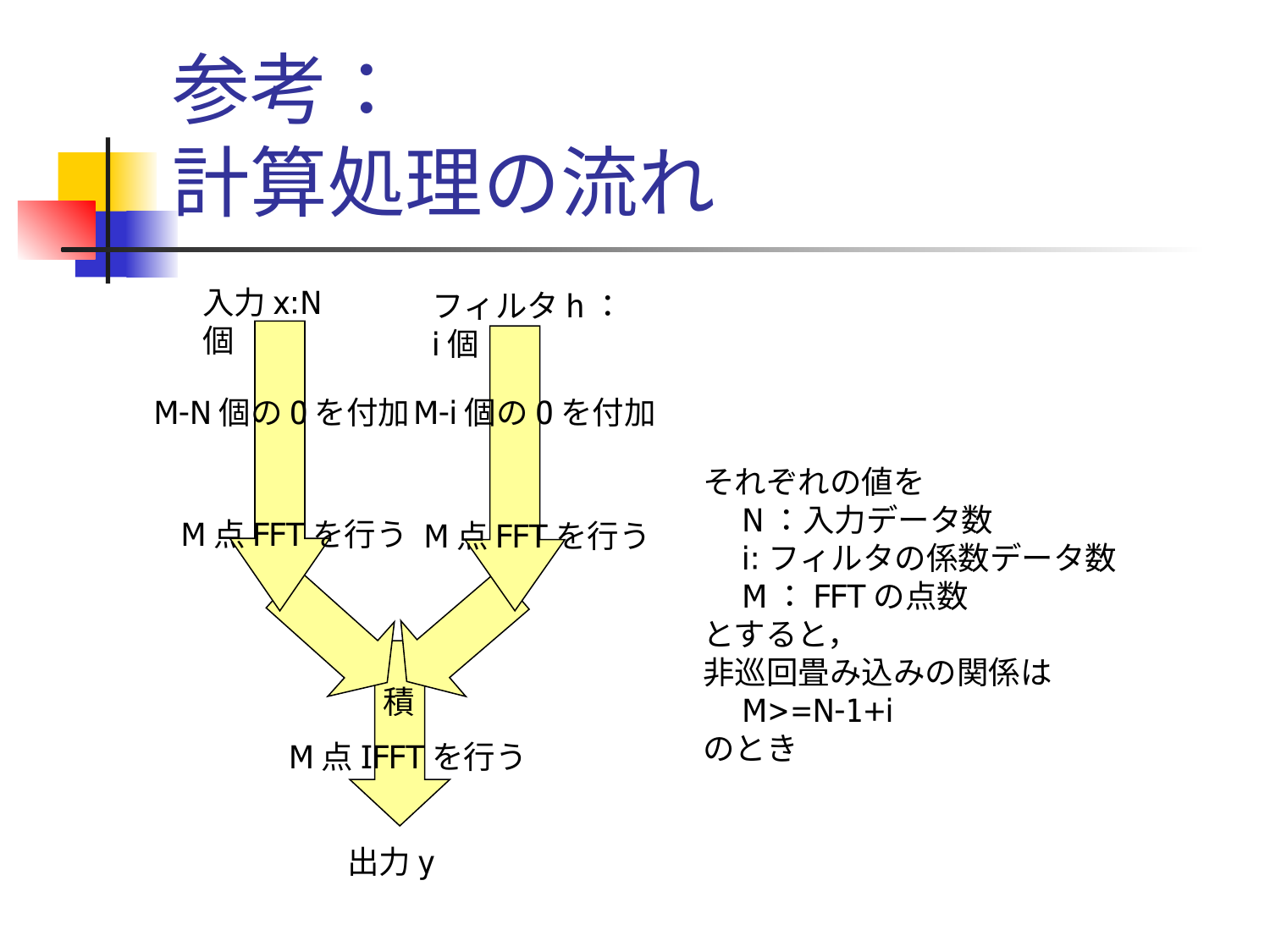

# 参考： 計算処理の流れ
入力x:N個
フィルタh：i個

M-N個の0を付加
M-i個の0を付加
それぞれの値を
　N：入力データ数
　i:フィルタの係数データ数
　M：FFTの点数
とすると，
非巡回畳み込みの関係は
　M>=N-1+i
のとき
M点FFTを行う
M点FFTを行う

積
M点IFFTを行う
出力y